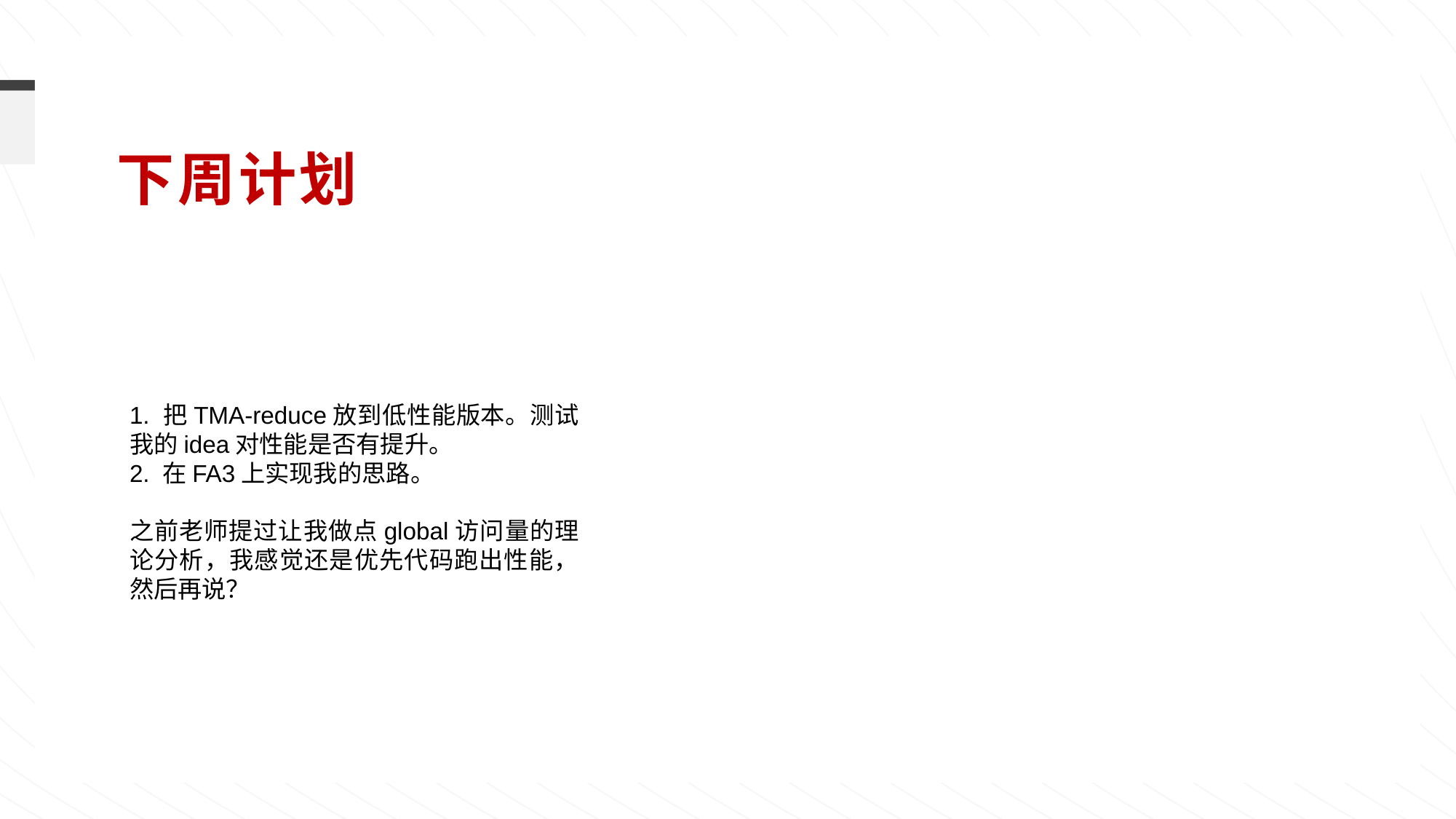

sA：((_64,_2),_64,_3):((_1,_4096),_64,_8192)---->((_64,_16),_1,_4,_3):((_1,_64),_0,_1024,_8192)  tCsA----->GMMA::DescriptorIterator o (_1,_1,_4,_3):(_0,_128,_1024) tCrA
下周计划
1. 把TMA-reduce放到低性能版本。测试我的idea对性能是否有提升。
2. 在FA3上实现我的思路。

之前老师提过让我做点global访问量的理论分析，我感觉还是优先代码跑出性能，然后再说？